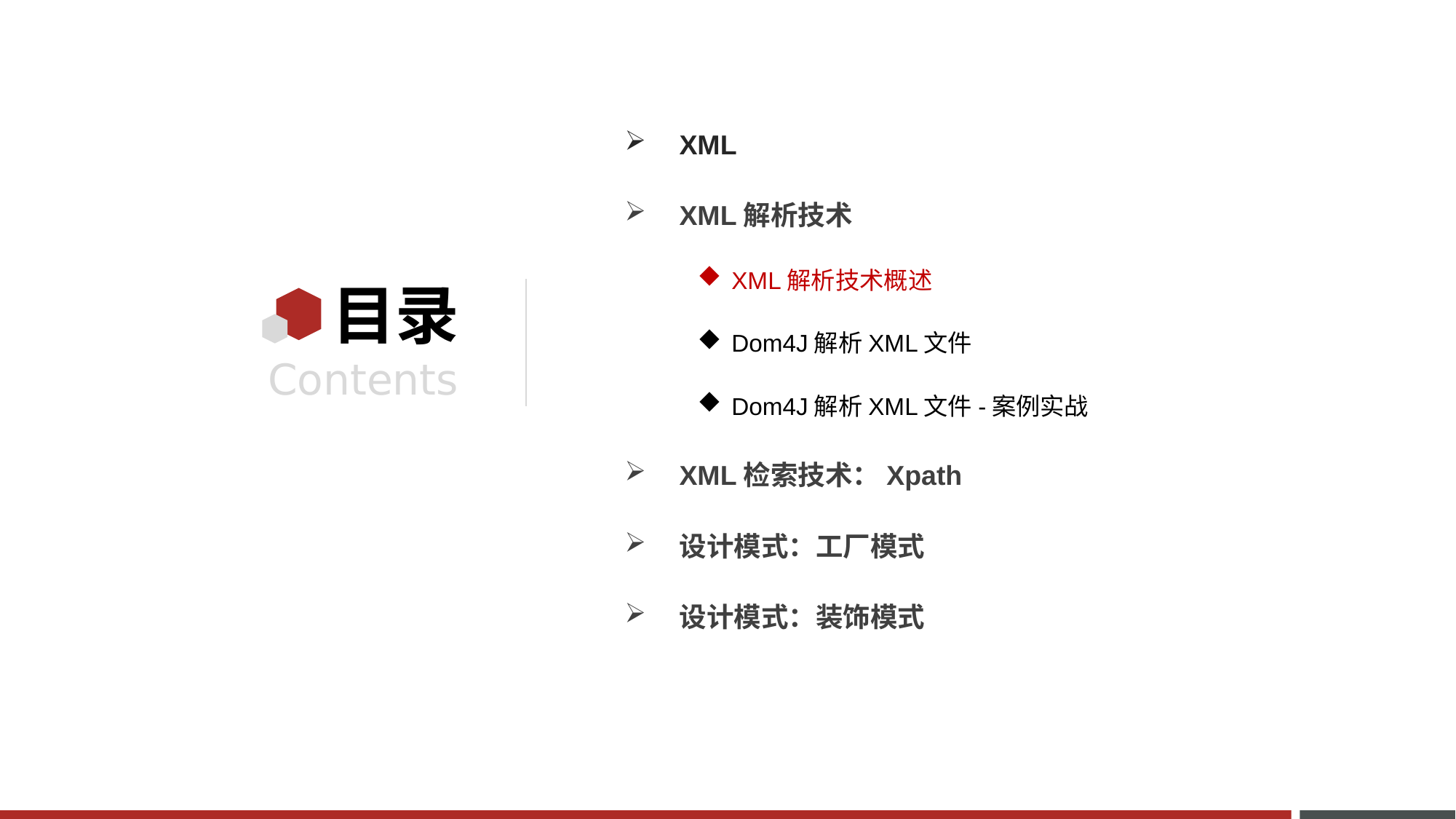

XML
XML解析技术
XML解析技术概述
Dom4J解析XML文件
Dom4J解析XML文件-案例实战
XML检索技术：Xpath
设计模式：工厂模式
设计模式：装饰模式